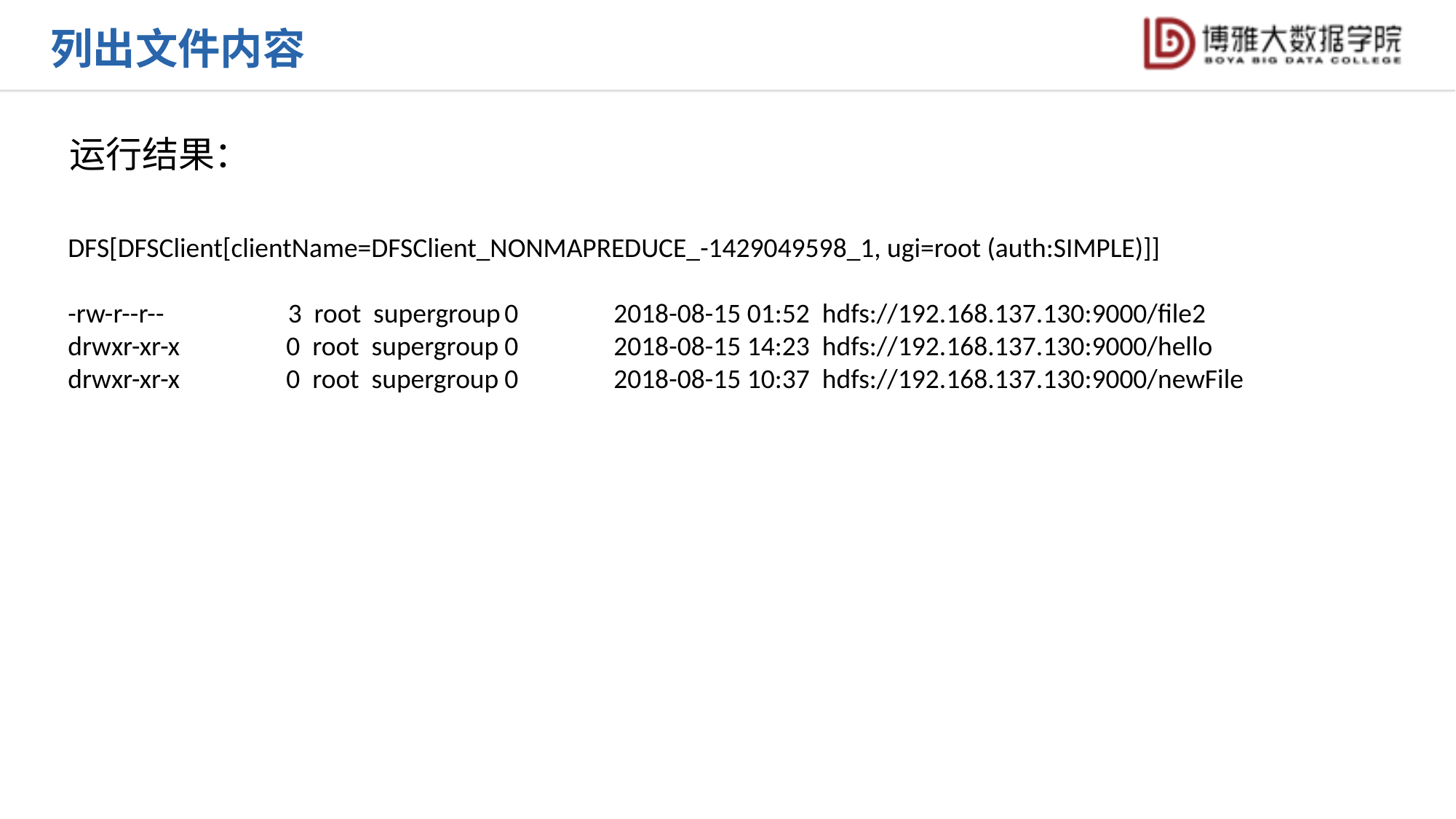

列出文件内容

运行结果：

DFS[DFSClient[clientName=DFSClient_NONMAPREDUCE_-1429049598_1, ugi=root (auth:SIMPLE)]]

-rw-r--r--	                  3  root  supergroup	0	2018-08-15 01:52  hdfs://192.168.137.130:9000/file2
drwxr-xr-x	0  root  supergroup	0	2018-08-15 14:23  hdfs://192.168.137.130:9000/hello
drwxr-xr-x	0  root  supergroup	0	2018-08-15 10:37  hdfs://192.168.137.130:9000/newFile